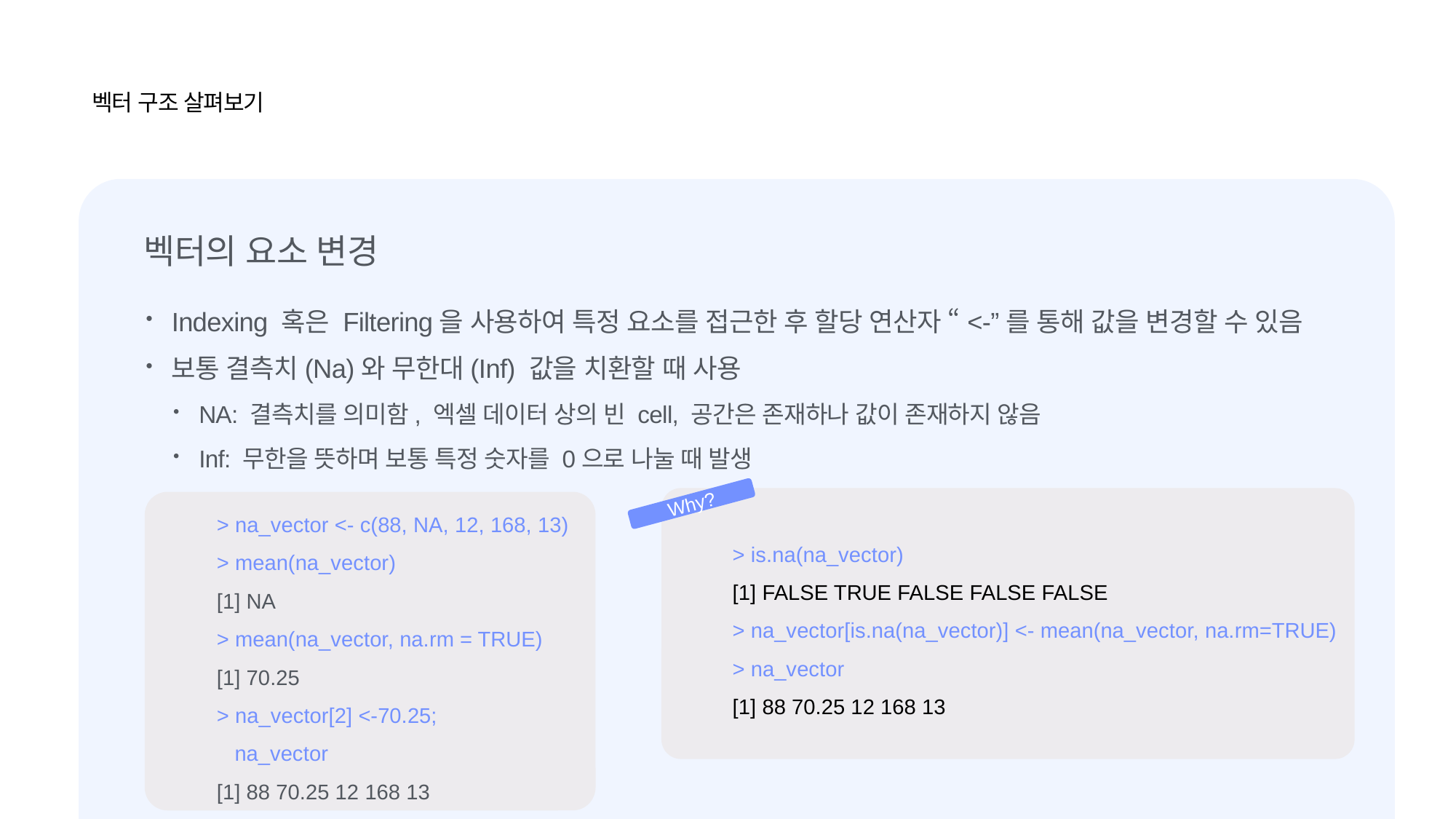

벡터 구조 살펴보기

벡터의 요소 변경
Indexing 혹은 Filtering을 사용하여 특정 요소를 접근한 후 할당 연산자 “<-”를 통해 값을 변경할 수 있음
보통 결측치(Na)와 무한대(Inf) 값을 치환할 때 사용
NA: 결측치를 의미함, 엑셀 데이터 상의 빈 cell, 공간은 존재하나 값이 존재하지 않음
Inf: 무한을 뜻하며 보통 특정 숫자를 0으로 나눌 때 발생
> is.na(na_vector)
[1] FALSE TRUE FALSE FALSE FALSE
> na_vector[is.na(na_vector)] <- mean(na_vector, na.rm=TRUE)
> na_vector
[1] 88 70.25 12 168 13
> na_vector <- c(88, NA, 12, 168, 13)
> mean(na_vector)
[1] NA
> mean(na_vector, na.rm = TRUE)
[1] 70.25
> na_vector[2] <-70.25;
   na_vector
[1] 88 70.25 12 168 13
Why?